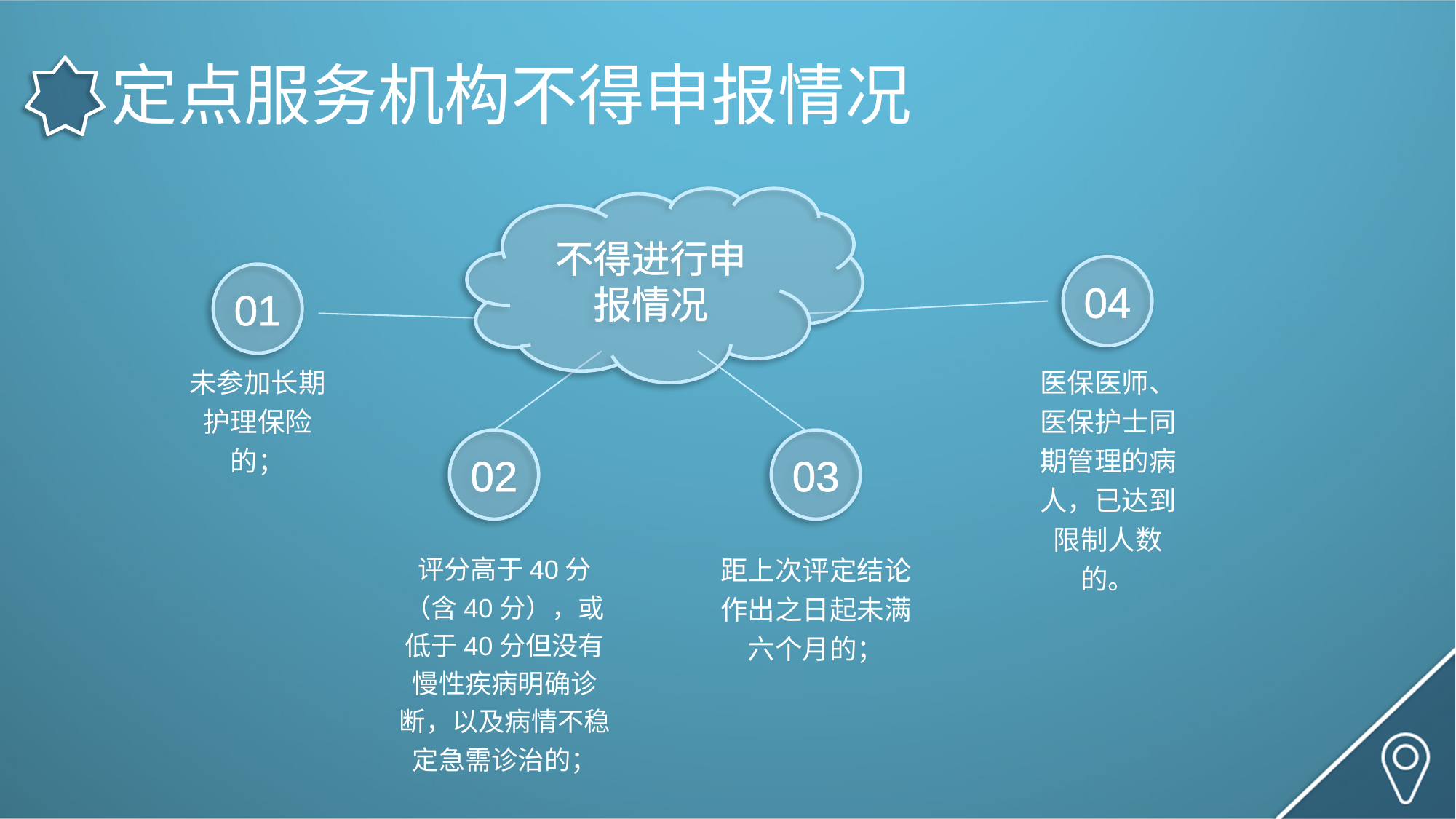

# 定点服务机构不得申报情况
不得进行申报情况
04
01
未参加长期护理保险的；
医保医师、医保护士同期管理的病人，已达到限制人数的。
02
03
评分高于40分（含40分），或低于40分但没有慢性疾病明确诊断，以及病情不稳定急需诊治的；
距上次评定结论作出之日起未满六个月的；